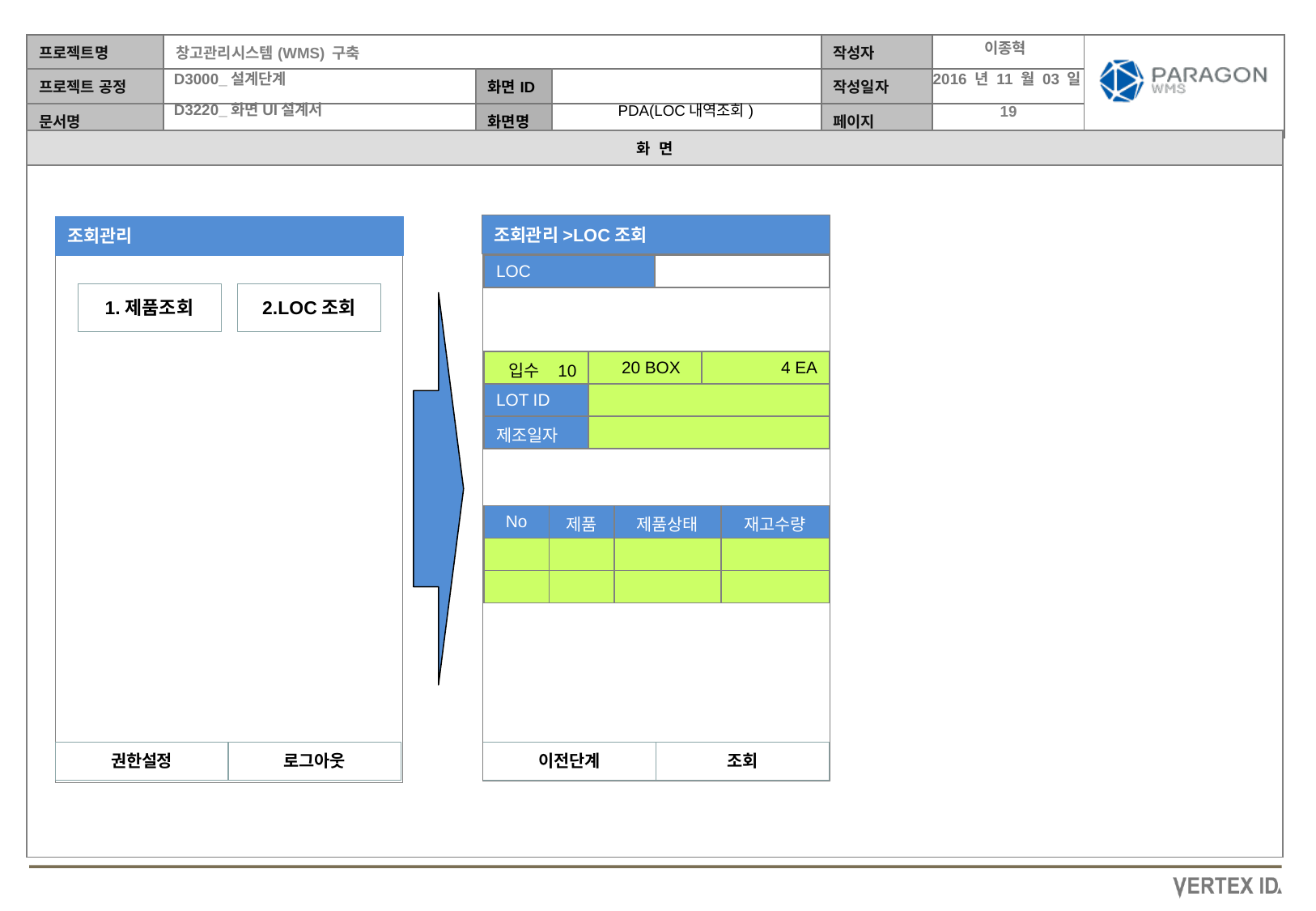

이종혁
2016 년 11 월 03 일
PDA(LOC내역조회)
조회관리>LOC조회

조회관리

| LOC |  |
| --- | --- |
1.제품조회
2.LOC조회

| 입수 10 | 20 BOX | 4 EA |
| --- | --- | --- |
| LOT ID |  |  |
| 제조일자 |  |  |
| No | 제품 | 제품상태 | 재고수량 |
| --- | --- | --- | --- |
|  |  |  |  |
|  |  |  |  |
권한설정
로그아웃
이전단계
조회